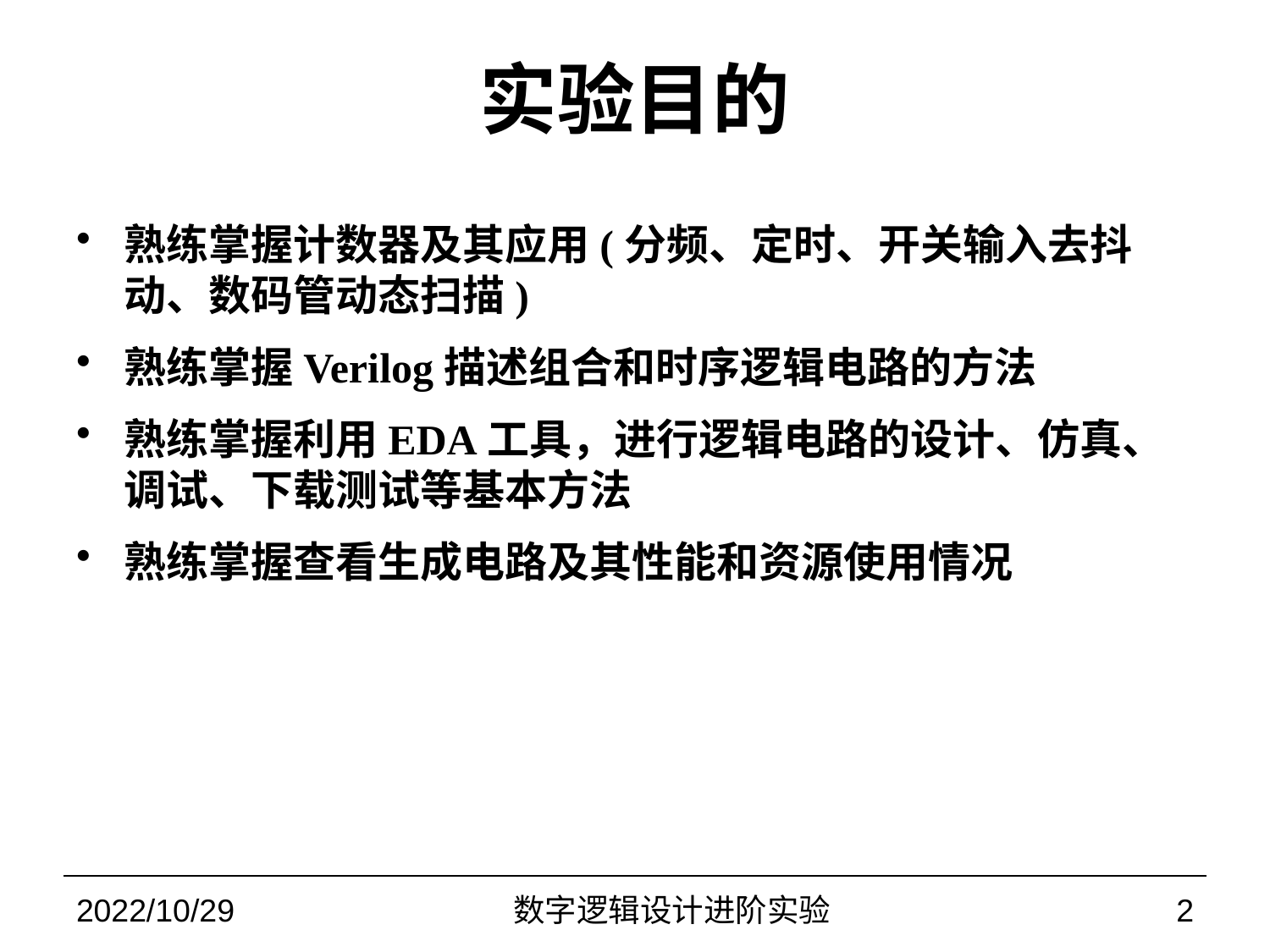

# 实验目的
熟练掌握计数器及其应用(分频、定时、开关输入去抖动、数码管动态扫描)
熟练掌握Verilog描述组合和时序逻辑电路的方法
熟练掌握利用EDA工具，进行逻辑电路的设计、仿真、调试、下载测试等基本方法
熟练掌握查看生成电路及其性能和资源使用情况

2022/10/29
数字逻辑设计进阶实验
2